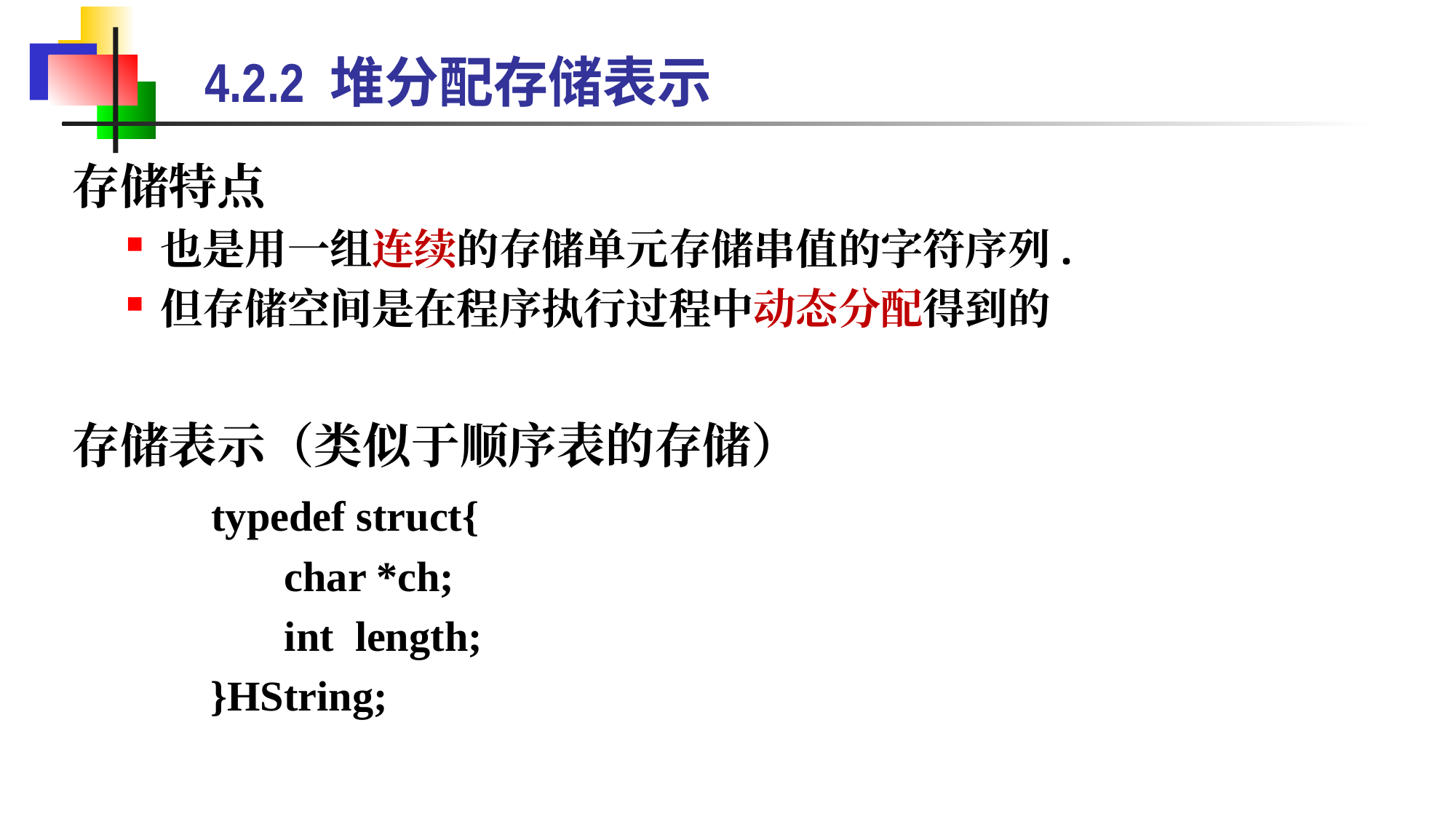

# 4.2.2 堆分配存储表示
存储特点
也是用一组连续的存储单元存储串值的字符序列.
但存储空间是在程序执行过程中动态分配得到的

存储表示（类似于顺序表的存储）
       typedef struct{
               char *ch;
               int  length;
        }HString;